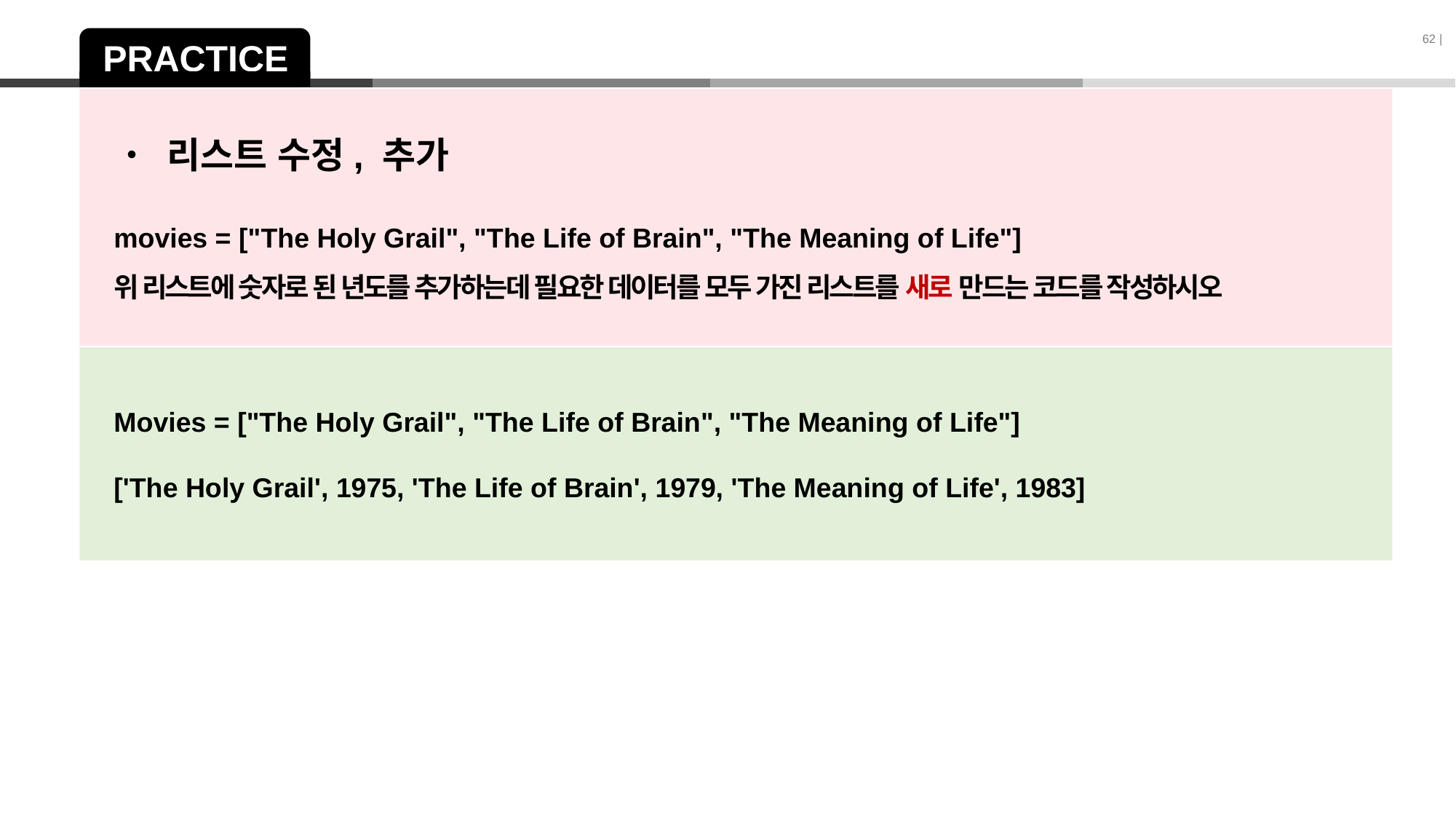

62 |

PRACTICE

• 리스트 수정, 추가

movies = ["The Holy Grail", "The Life of Brain", "The Meaning of Life"]
위 리스트에 숫자로 된 년도를 추가하는데 필요한 데이터를 모두 가진 리스트를 새로 만드는 코드를 작성하시오
Movies = ["The Holy Grail", "The Life of Brain", "The Meaning of Life"]

['The Holy Grail', 1975, 'The Life of Brain', 1979, 'The Meaning of Life', 1983]